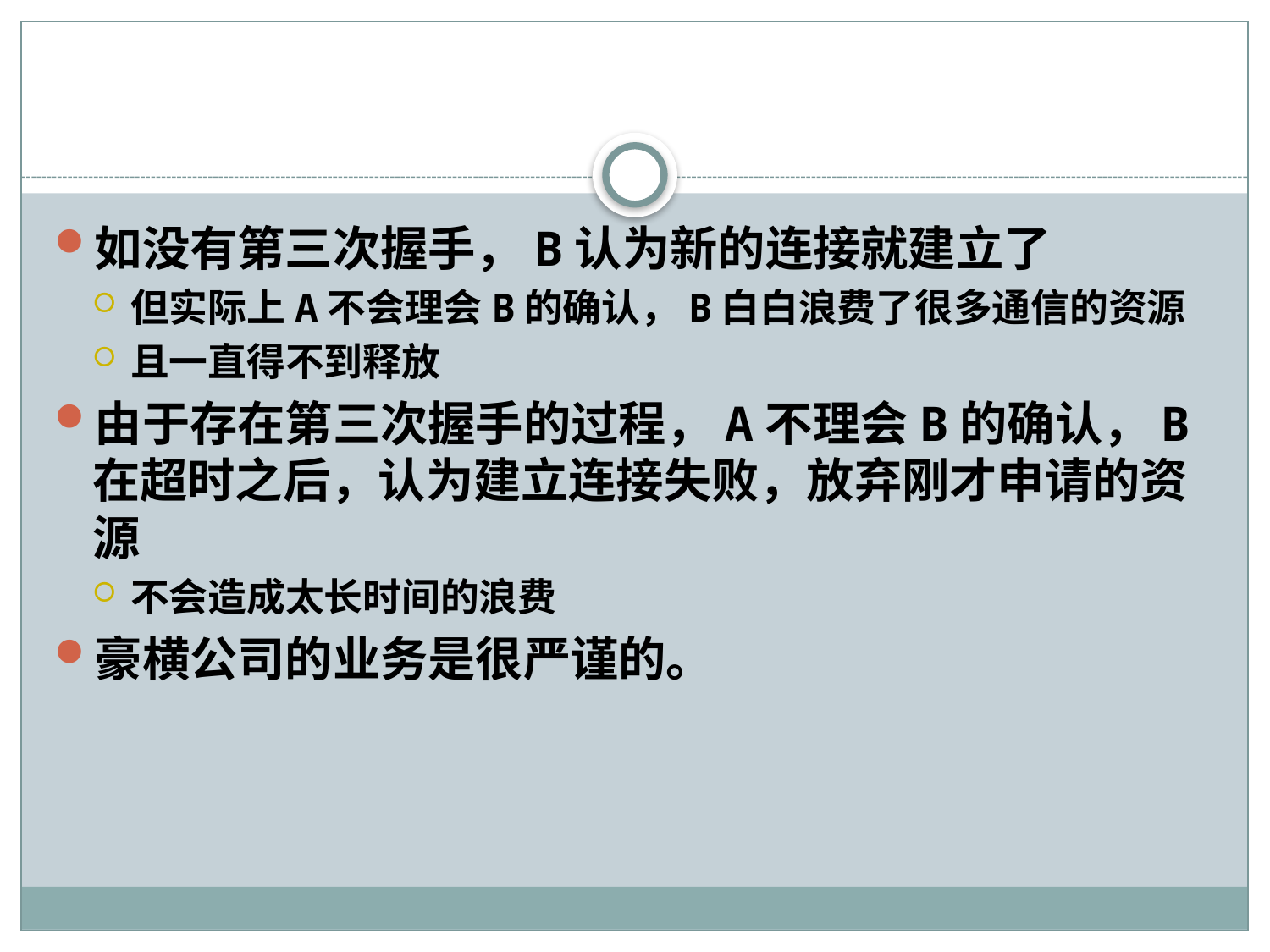

#
如没有第三次握手，B认为新的连接就建立了
但实际上A不会理会B的确认，B白白浪费了很多通信的资源
且一直得不到释放
由于存在第三次握手的过程，A不理会B的确认，B在超时之后，认为建立连接失败，放弃刚才申请的资源
不会造成太长时间的浪费
豪横公司的业务是很严谨的。